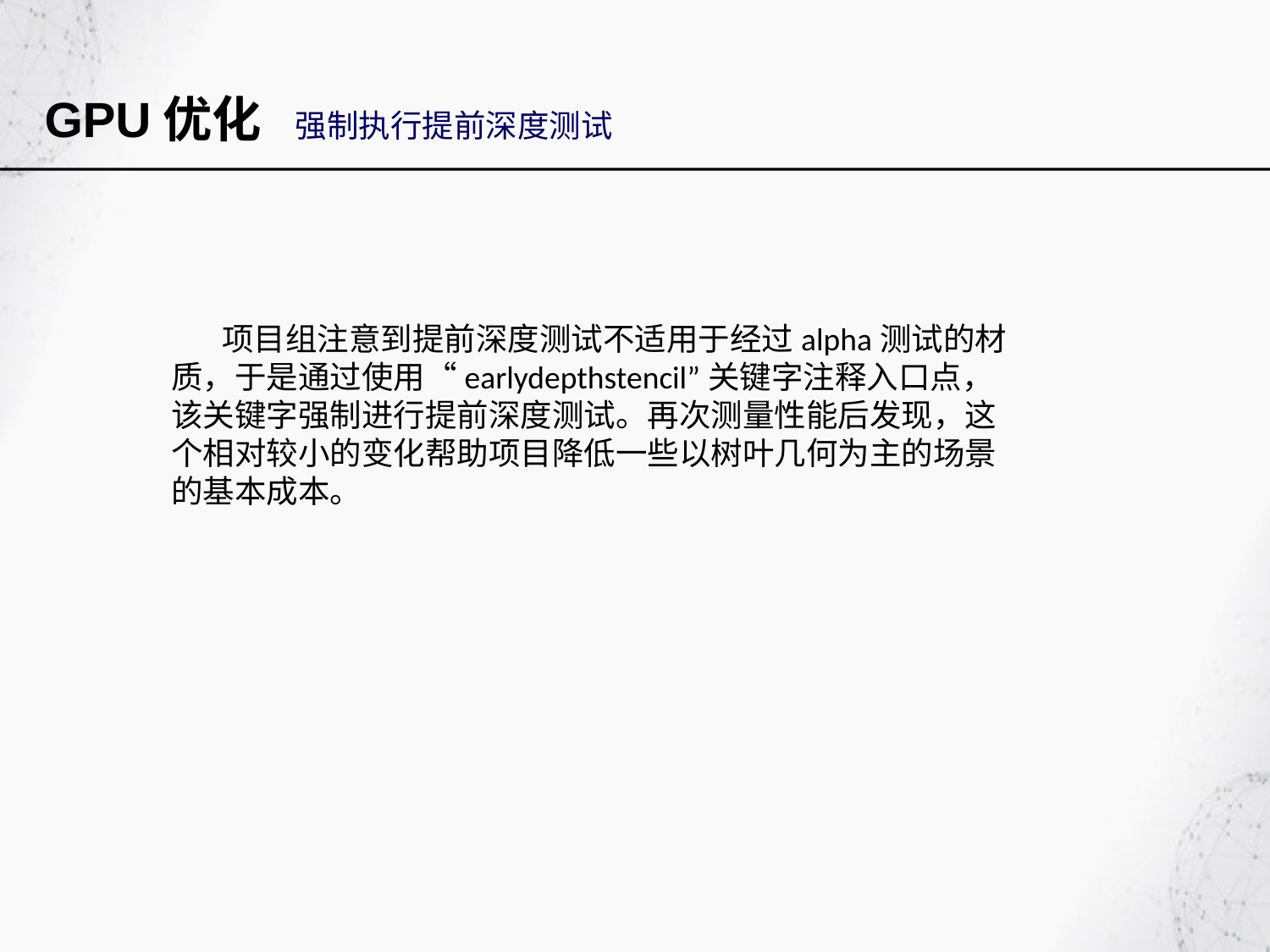

GPU优化   强制执行提前深度测试

      项目组注意到提前深度测试不适用于经过alpha测试的材质，于是通过使用“earlydepthstencil”关键字注释入口点，该关键字强制进行提前深度测试。再次测量性能后发现，这个相对较小的变化帮助项目降低一些以树叶几何为主的场景的基本成本。